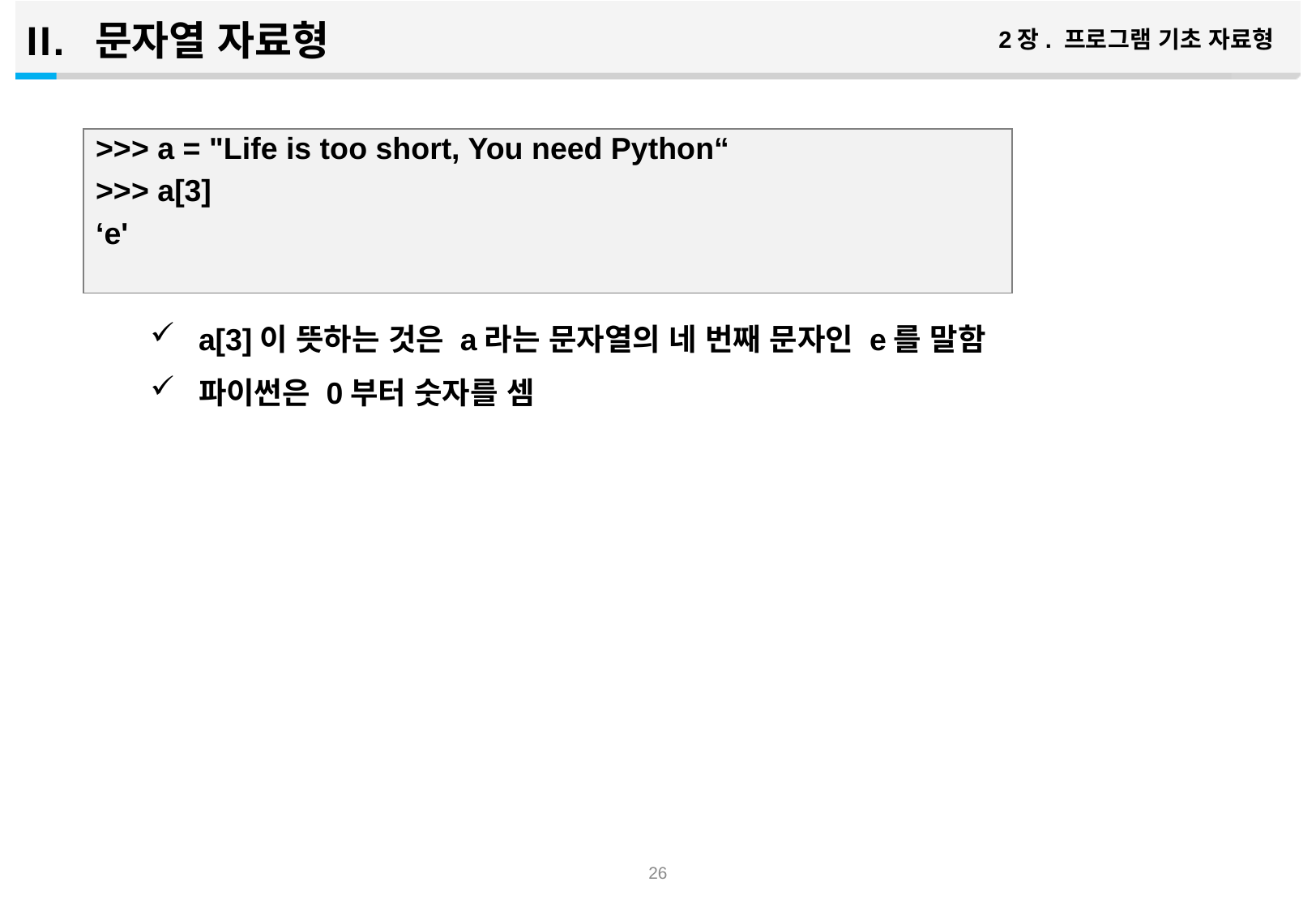

문자열 자료형
2장. 프로그램 기초 자료형

a[3]이 뜻하는 것은 a라는 문자열의 네 번째 문자인 e를 말함
파이썬은 0부터 숫자를 셈
>>> a = "Life is too short, You need Python“
>>> a[3]
‘e'

26